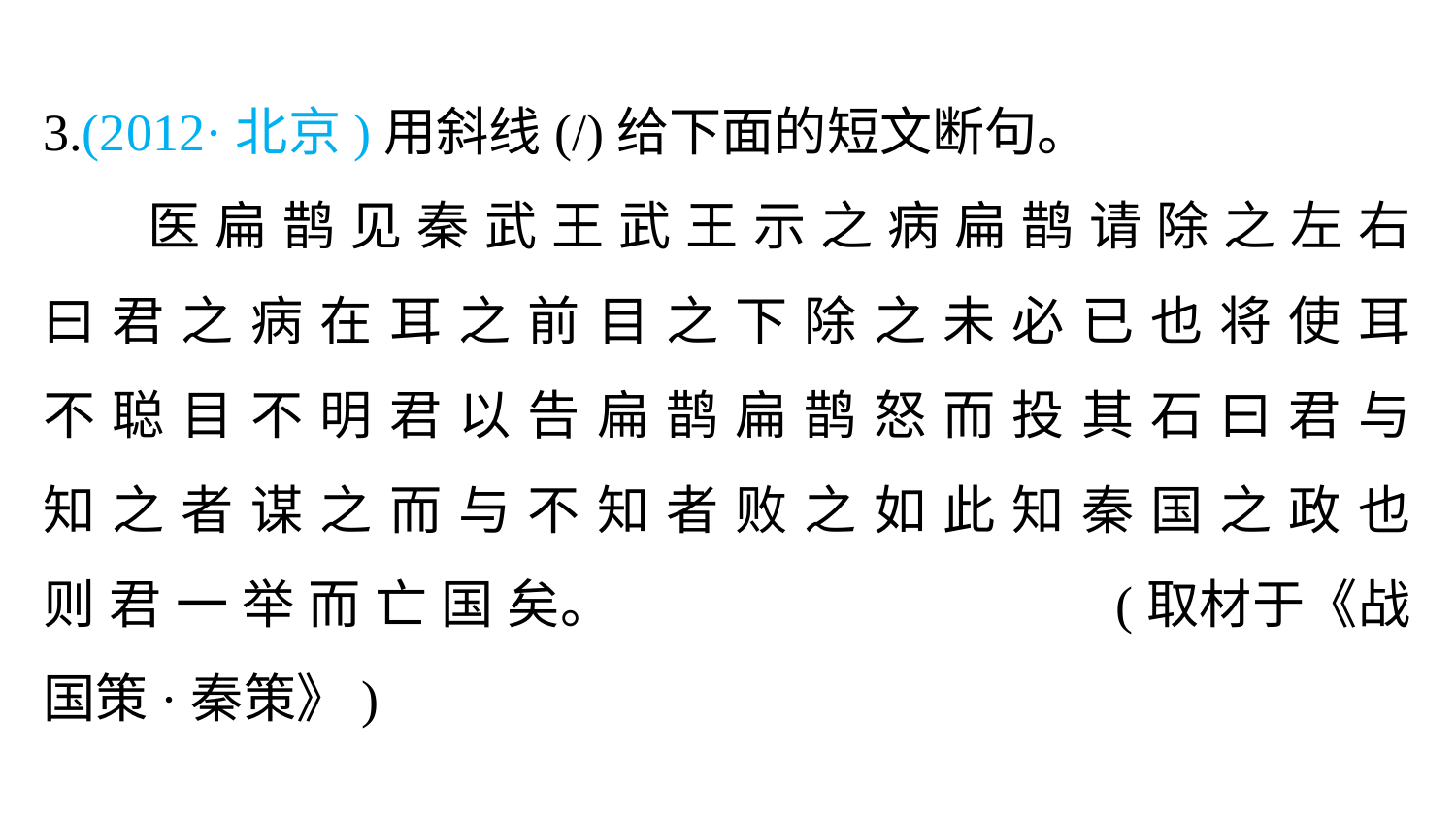

3.(2012·北京)用斜线(/)给下面的短文断句。
医 扁 鹊 见 秦 武 王 武 王 示 之 病 扁 鹊 请 除 之 左 右 曰 君 之 病 在 耳 之 前 目 之 下 除 之 未 必 已 也 将 使 耳 不 聪 目 不 明 君 以 告 扁 鹊 扁 鹊 怒 而 投 其 石 曰 君 与 知 之 者 谋 之 而 与 不 知 者 败 之 如 此 知 秦 国 之 政 也 则 君 一 举 而 亡 国 矣。		                           (取材于《战国策·秦策》)